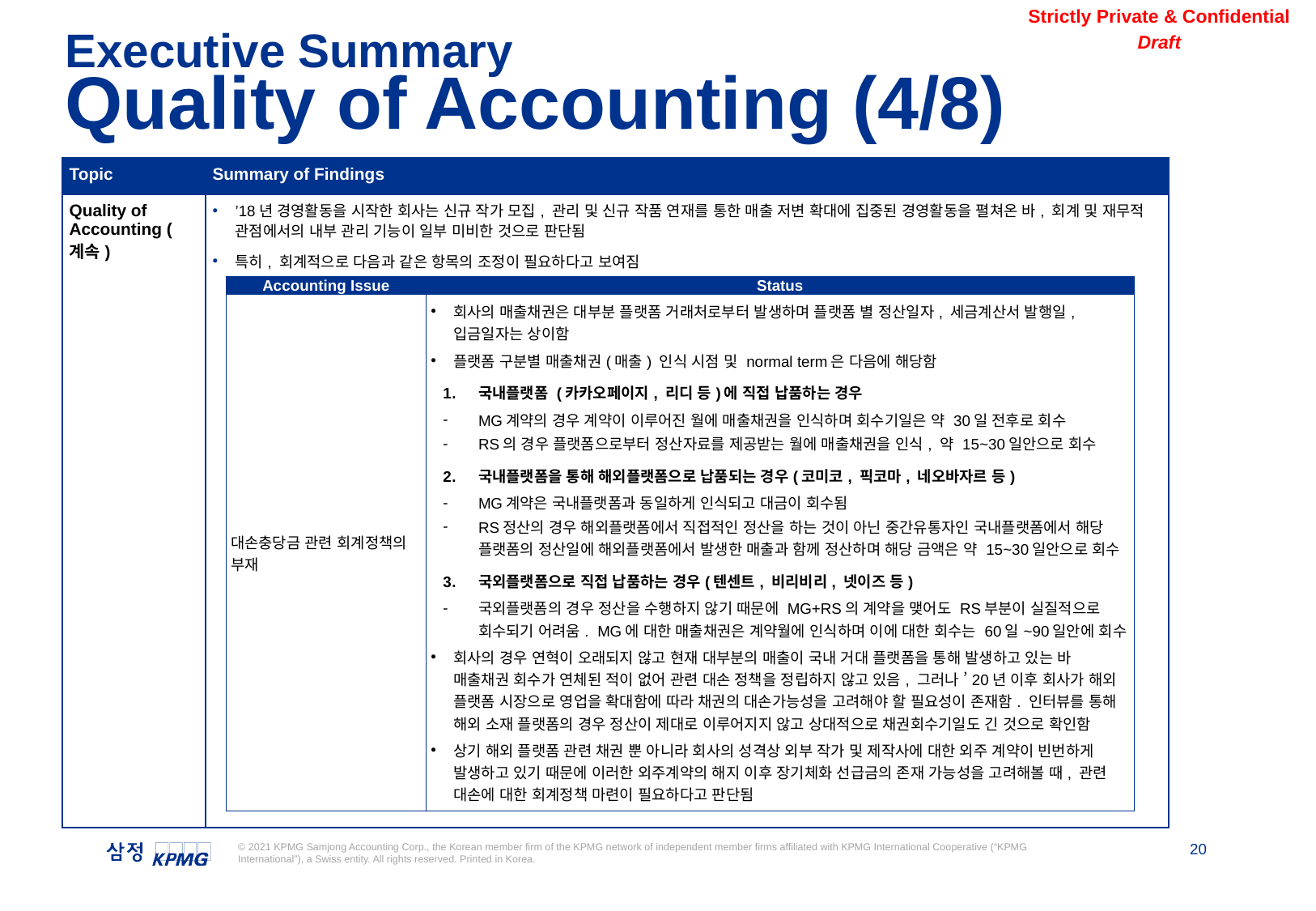

Executive Summary
Quality of Accounting (4/8)
| Topic | Summary of Findings |
| --- | --- |
| Quality of Accounting (계속) | ’18년 경영활동을 시작한 회사는 신규 작가 모집, 관리 및 신규 작품 연재를 통한 매출 저변 확대에 집중된 경영활동을 펼쳐온 바, 회계 및 재무적 관점에서의 내부 관리 기능이 일부 미비한 것으로 판단됨 특히, 회계적으로 다음과 같은 항목의 조정이 필요하다고 보여짐 |
| Accounting Issue | Status |
| --- | --- |
| 대손충당금 관련 회계정책의 부재 | 회사의 매출채권은 대부분 플랫폼 거래처로부터 발생하며 플랫폼 별 정산일자, 세금계산서 발행일, 입금일자는 상이함 플랫폼 구분별 매출채권(매출) 인식 시점 및 normal term은 다음에 해당함 국내플랫폼 (카카오페이지, 리디 등)에 직접 납품하는 경우 MG계약의 경우 계약이 이루어진 월에 매출채권을 인식하며 회수기일은 약 30일 전후로 회수 RS의 경우 플랫폼으로부터 정산자료를 제공받는 월에 매출채권을 인식, 약 15~30일안으로 회수 국내플랫폼을 통해 해외플랫폼으로 납품되는 경우(코미코, 픽코마, 네오바자르 등) MG계약은 국내플랫폼과 동일하게 인식되고 대금이 회수됨 RS정산의 경우 해외플랫폼에서 직접적인 정산을 하는 것이 아닌 중간유통자인 국내플랫폼에서 해당 플랫폼의 정산일에 해외플랫폼에서 발생한 매출과 함께 정산하며 해당 금액은 약 15~30일안으로 회수 국외플랫폼으로 직접 납품하는 경우(텐센트, 비리비리, 넷이즈 등) 국외플랫폼의 경우 정산을 수행하지 않기 때문에 MG+RS의 계약을 맺어도 RS부분이 실질적으로 회수되기 어려움. MG에 대한 매출채권은 계약월에 인식하며 이에 대한 회수는 60일~90일안에 회수 회사의 경우 연혁이 오래되지 않고 현재 대부분의 매출이 국내 거대 플랫폼을 통해 발생하고 있는 바 매출채권 회수가 연체된 적이 없어 관련 대손 정책을 정립하지 않고 있음, 그러나 ’20년 이후 회사가 해외 플랫폼 시장으로 영업을 확대함에 따라 채권의 대손가능성을 고려해야 할 필요성이 존재함. 인터뷰를 통해 해외 소재 플랫폼의 경우 정산이 제대로 이루어지지 않고 상대적으로 채권회수기일도 긴 것으로 확인함 상기 해외 플랫폼 관련 채권 뿐 아니라 회사의 성격상 외부 작가 및 제작사에 대한 외주 계약이 빈번하게 발생하고 있기 때문에 이러한 외주계약의 해지 이후 장기체화 선급금의 존재 가능성을 고려해볼 때, 관련 대손에 대한 회계정책 마련이 필요하다고 판단됨 |